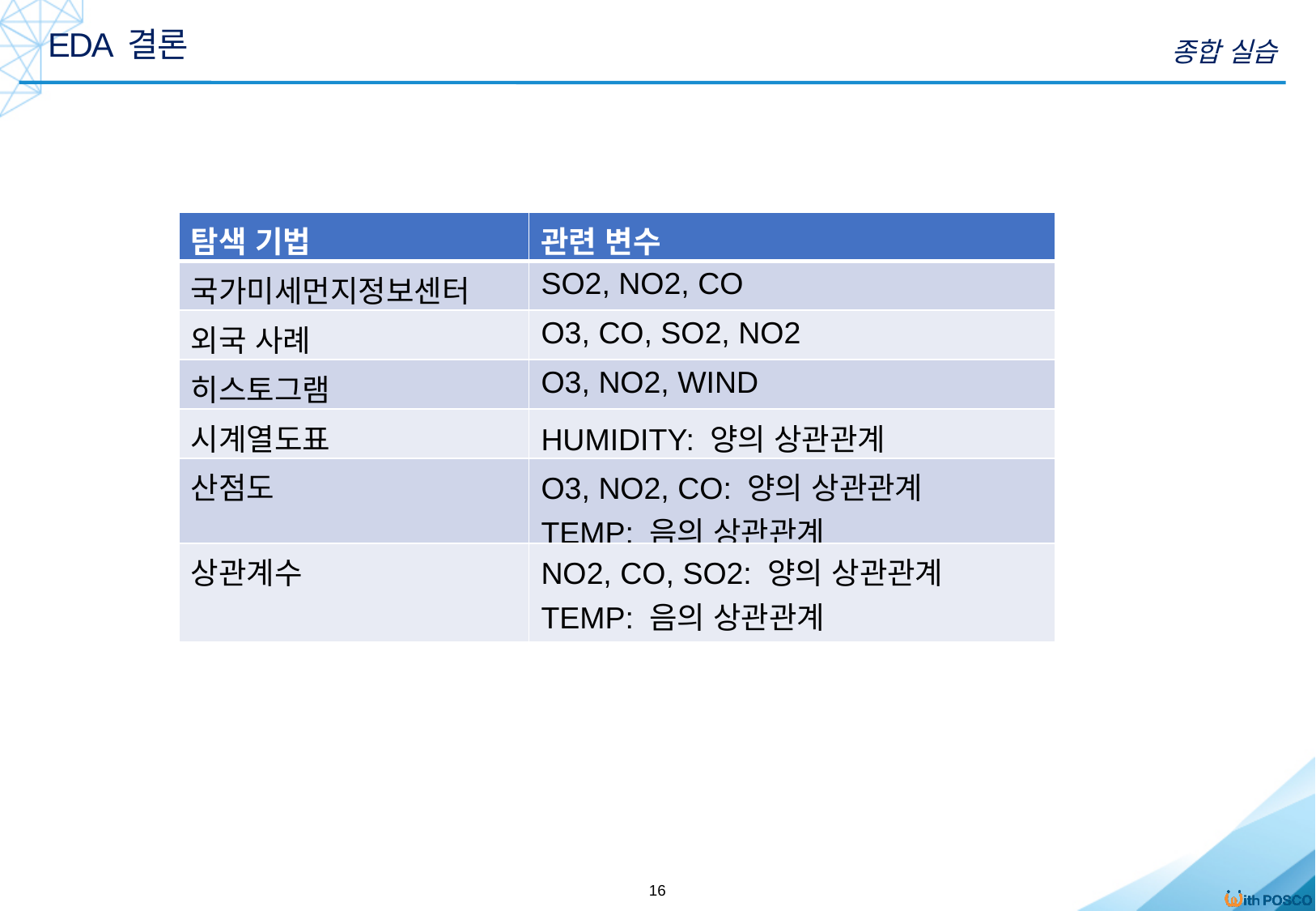

EDA 결론
종합 실습
| 탐색 기법 | 관련 변수 |
| --- | --- |
| 국가미세먼지정보센터 | SO2, NO2, CO |
| 외국 사례 | O3, CO, SO2, NO2 |
| 히스토그램 | O3, NO2, WIND |
| 시계열도표 | HUMIDITY: 양의 상관관계 |
| 산점도 | O3, NO2, CO: 양의 상관관계 TEMP: 음의 상관관계 |
| 상관계수 | NO2, CO, SO2: 양의 상관관계 TEMP: 음의 상관관계 |